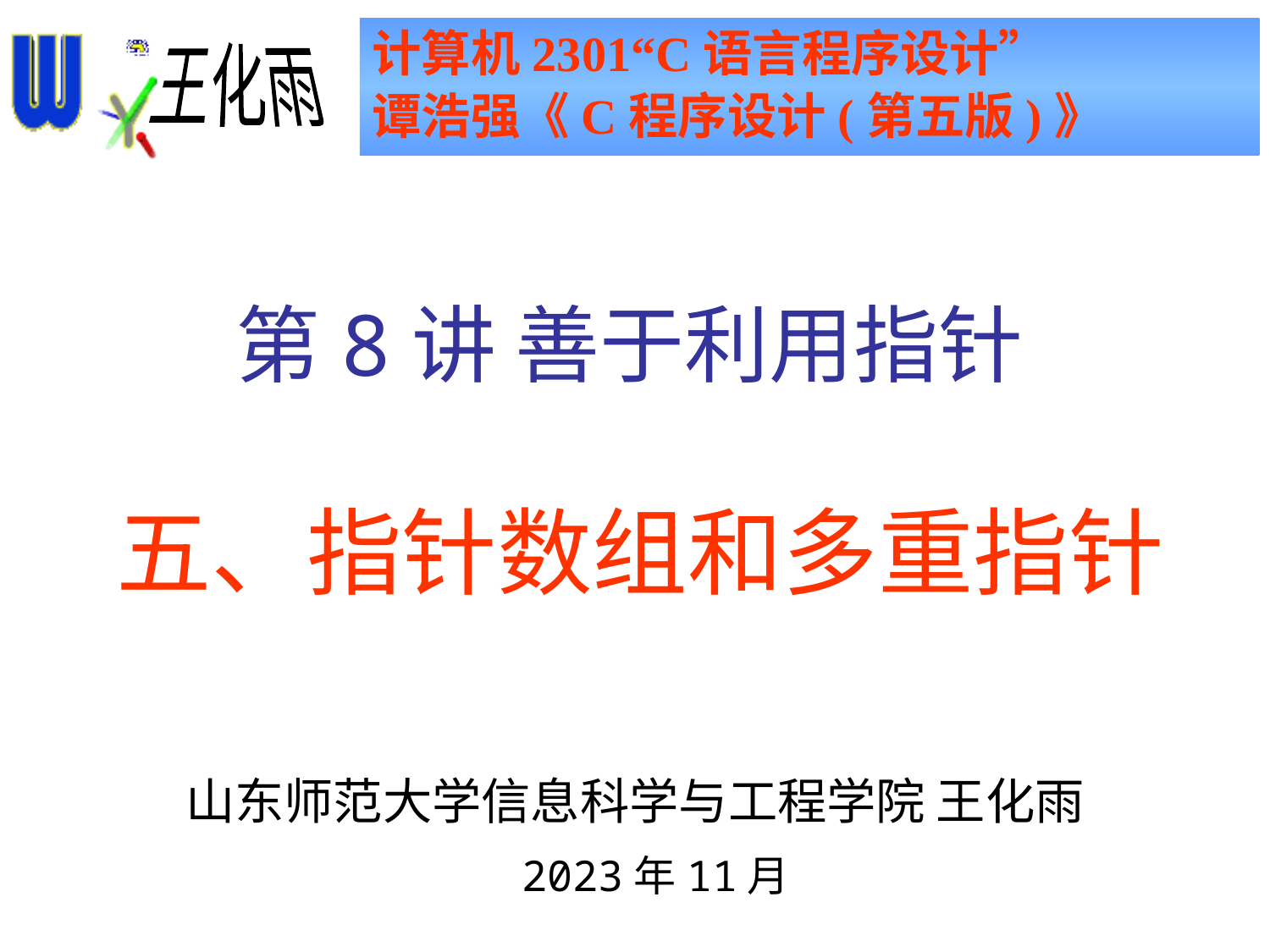

计算机2301“C语言程序设计”
谭浩强《C程序设计(第五版)》
第8讲 善于利用指针
五、指针数组和多重指针
山东师范大学信息科学与工程学院 王化雨
2023年11月